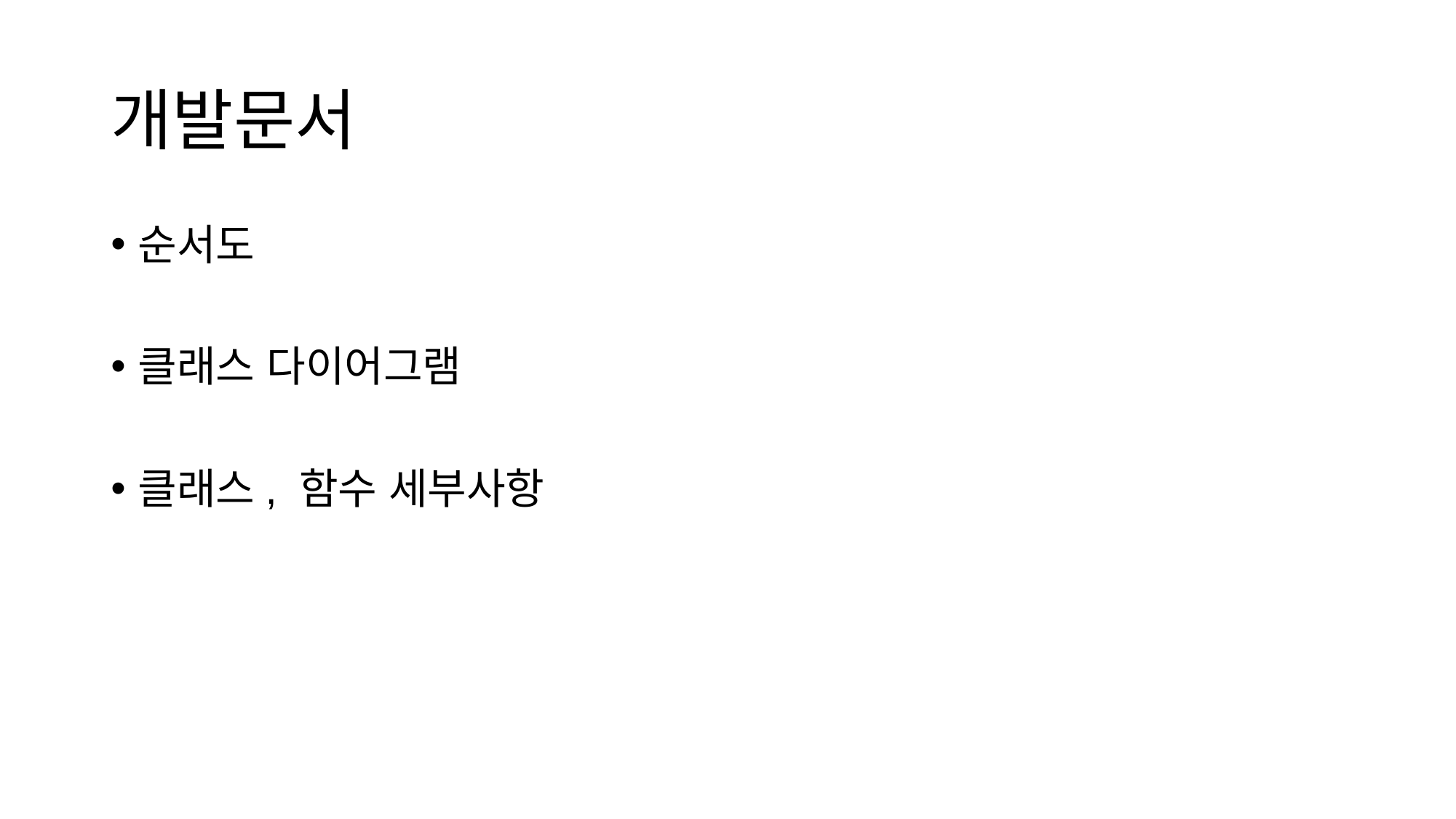

# 개발문서
순서도

클래스 다이어그램

클래스, 함수 세부사항